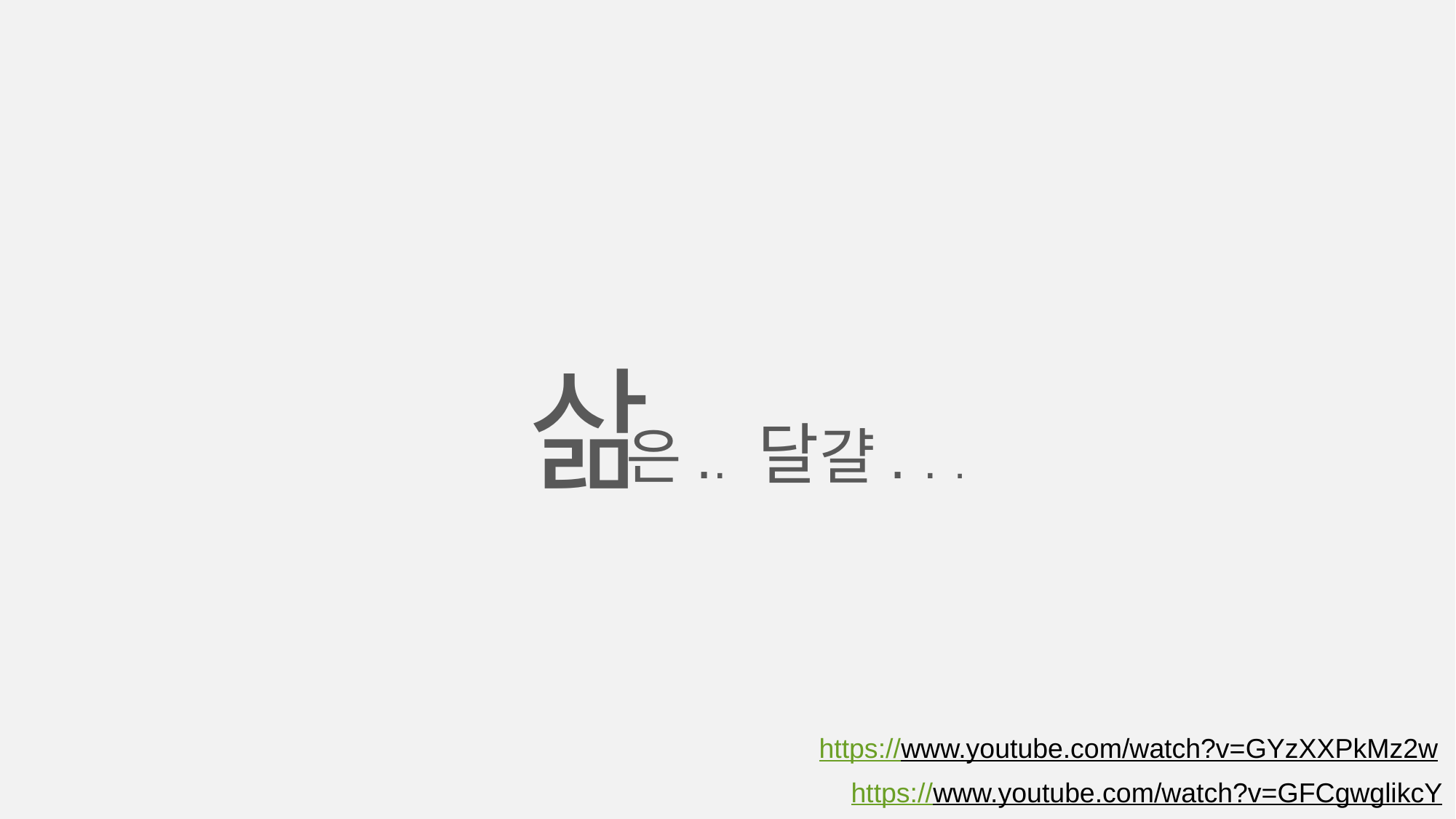

삶
은.. 달걀. . .
https://www.youtube.com/watch?v=GYzXXPkMz2w
https://www.youtube.com/watch?v=GFCgwglikcY